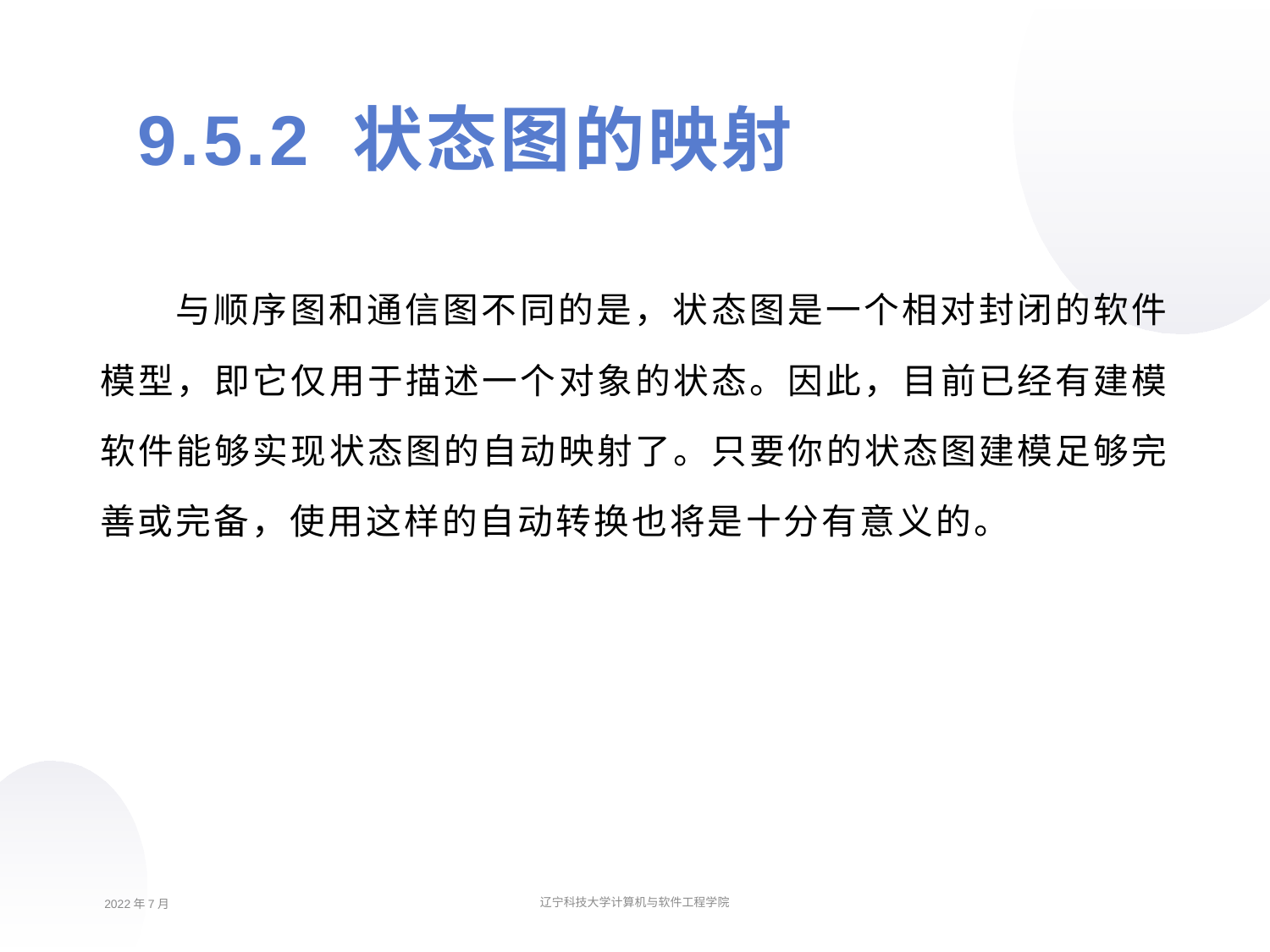

9.5.2 状态图的映射
与顺序图和通信图不同的是，状态图是一个相对封闭的软件模型，即它仅用于描述一个对象的状态。因此，目前已经有建模软件能够实现状态图的自动映射了。只要你的状态图建模足够完善或完备，使用这样的自动转换也将是十分有意义的。

2022年7月
辽宁科技大学计算机与软件工程学院
104